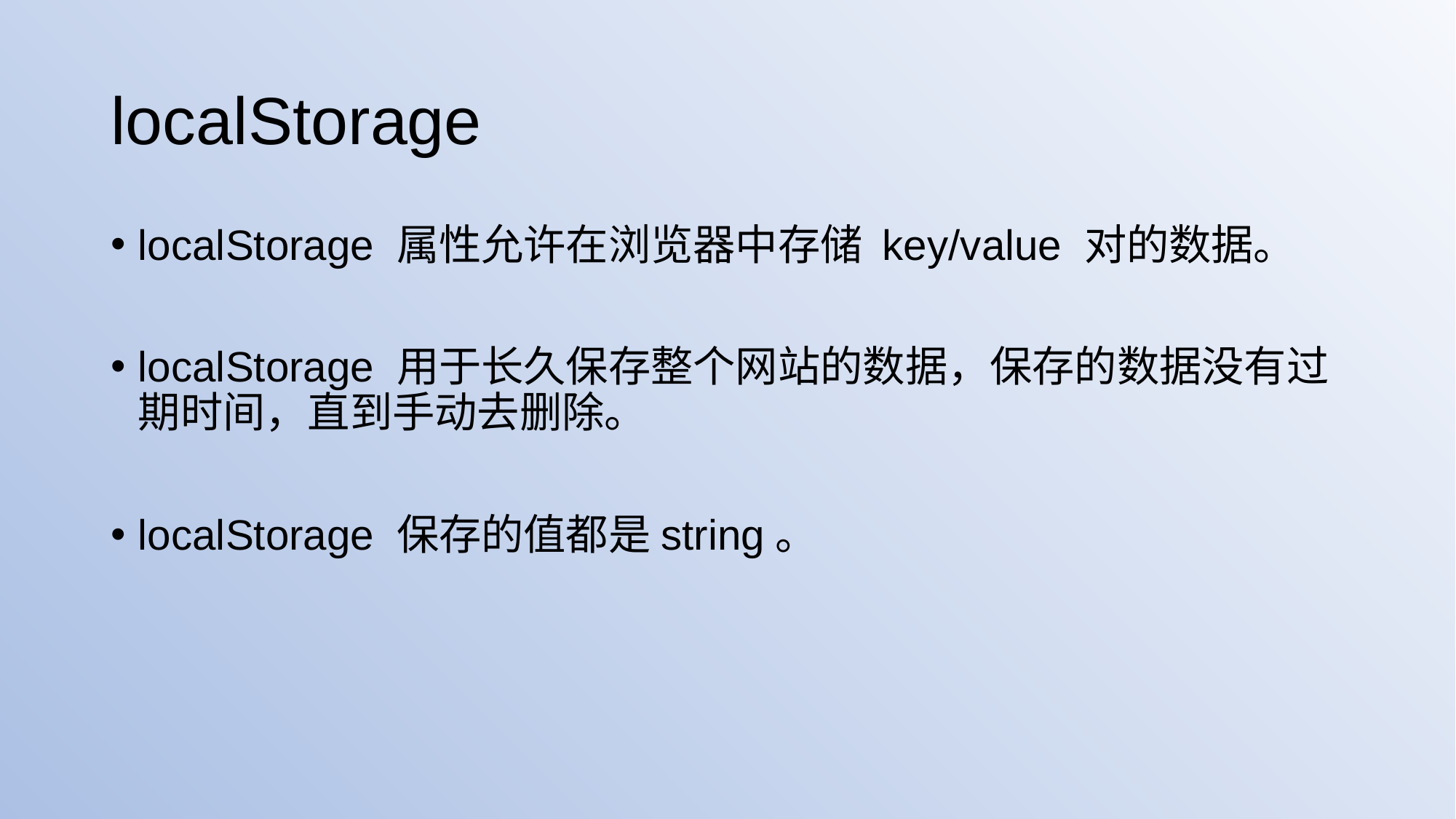

# localStorage
localStorage 属性允许在浏览器中存储 key/value 对的数据。

localStorage 用于长久保存整个网站的数据，保存的数据没有过期时间，直到手动去删除。

localStorage 保存的值都是string。